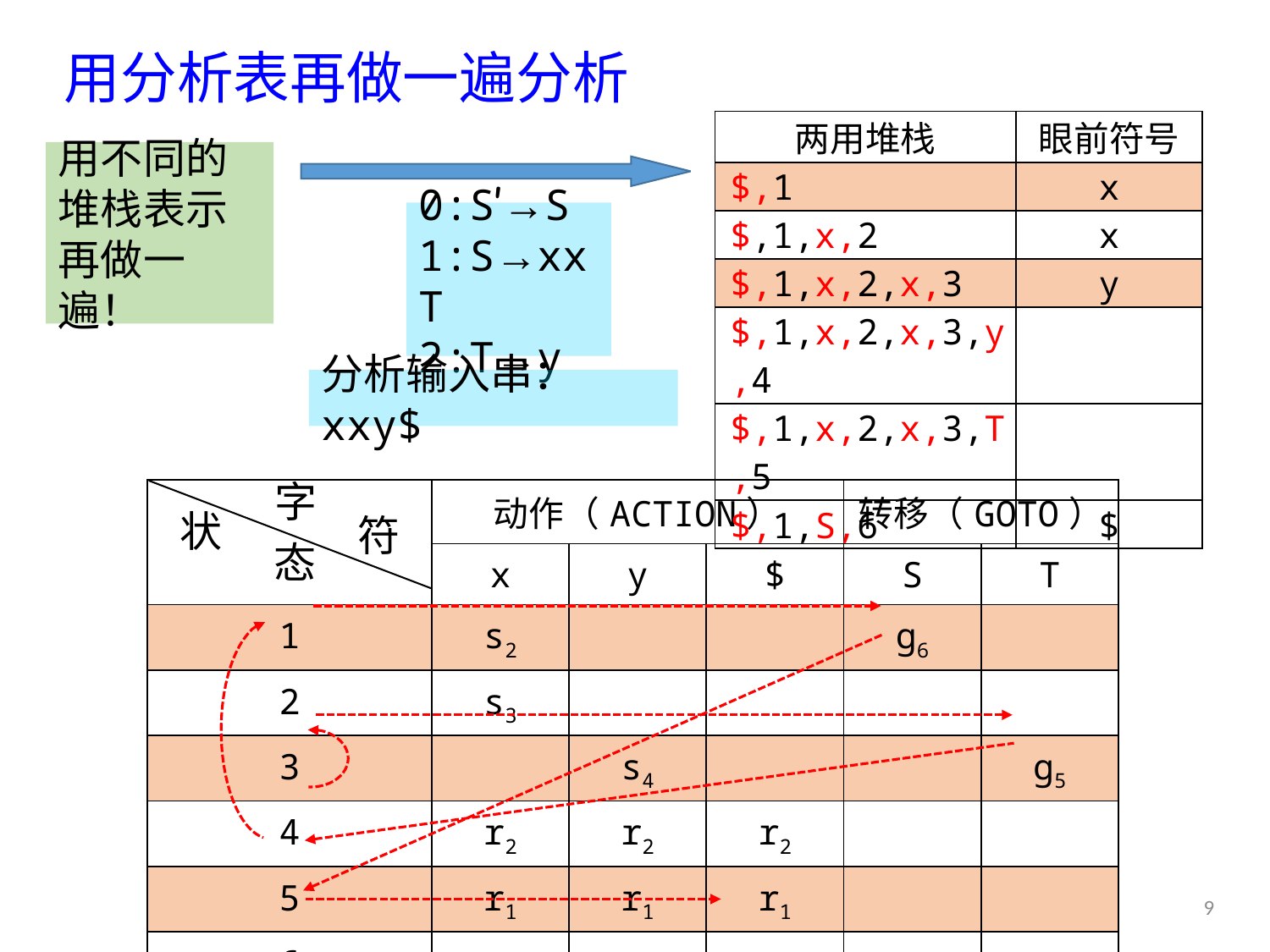

# 用分析表再做一遍分析
| 两用堆栈 | 眼前符号 |
| --- | --- |
| $,1 | x |
| $,1,x,2 | x |
| $,1,x,2,x,3 | y |
| $,1,x,2,x,3,y,4 |  |
| $,1,x,2,x,3,T,5 |  |
| $,1,S,6 | $ |

用不同的堆栈表示再做一遍！
0:S’→S
1:S→xxT
2:T→y
分析输入串：xxy$
字
状
符
态
|  | 动作（ACTION） |  |  | 转移（GOTO） |  |
| --- | --- | --- | --- | --- | --- |
|  | x | y | $ | S | T |
| 1 | s2 |  |  | g6 |  |
| 2 | s3 |  |  |  |  |
| 3 |  | s4 |  |  | g5 |
| 4 | r2 | r2 | r2 |  |  |
| 5 | r1 | r1 | r1 |  |  |
| 6 |  |  | accept |  |  |

9